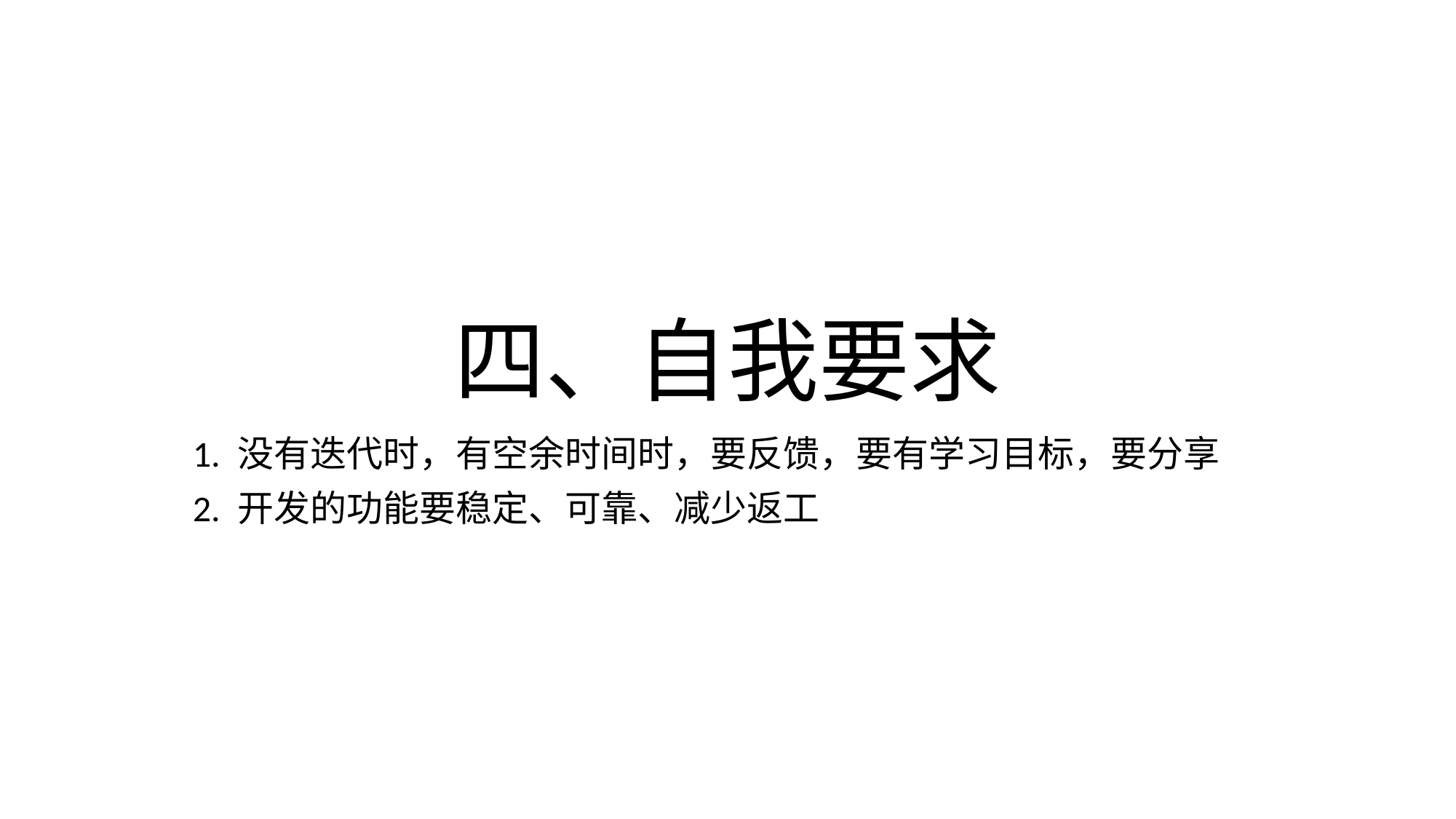

# 四、自我要求
1. 没有迭代时，有空余时间时，要反馈，要有学习目标，要分享
2. 开发的功能要稳定、可靠、减少返工